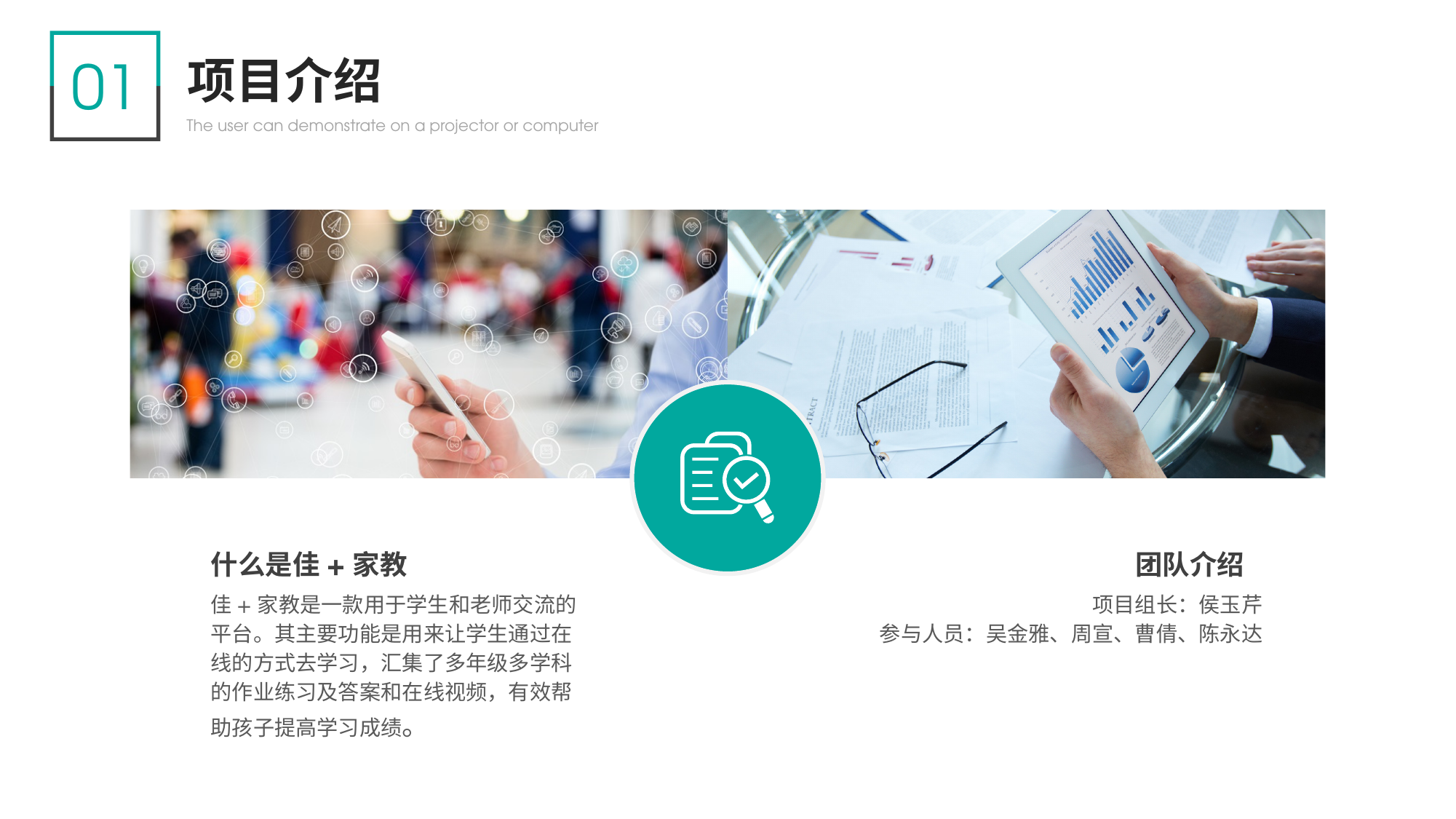

01
项目介绍
The user can demonstrate on a projector or computer

什么是佳+家教
佳+家教是一款用于学生和老师交流的平台。其主要功能是用来让学生通过在线的方式去学习，汇集了多年级多学科的作业练习及答案和在线视频，有效帮助孩子提高学习成绩。
团队介绍
项目组长：侯玉芹
参与人员：吴金雅、周宣、曹倩、陈永达